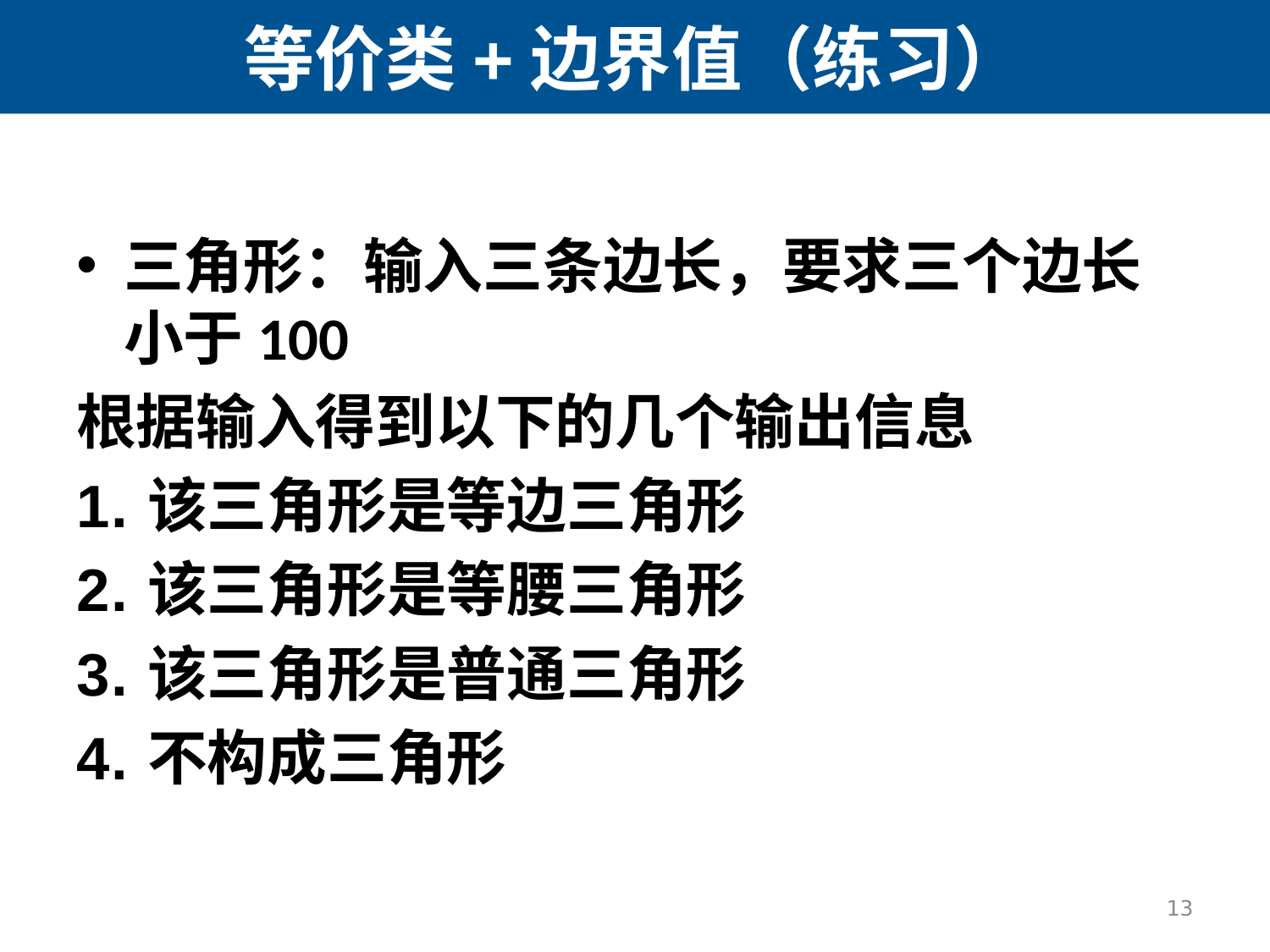

# 等价类+边界值（练习）
三角形：输入三条边长，要求三个边长小于100
根据输入得到以下的几个输出信息
该三角形是等边三角形
该三角形是等腰三角形
该三角形是普通三角形
不构成三角形
13